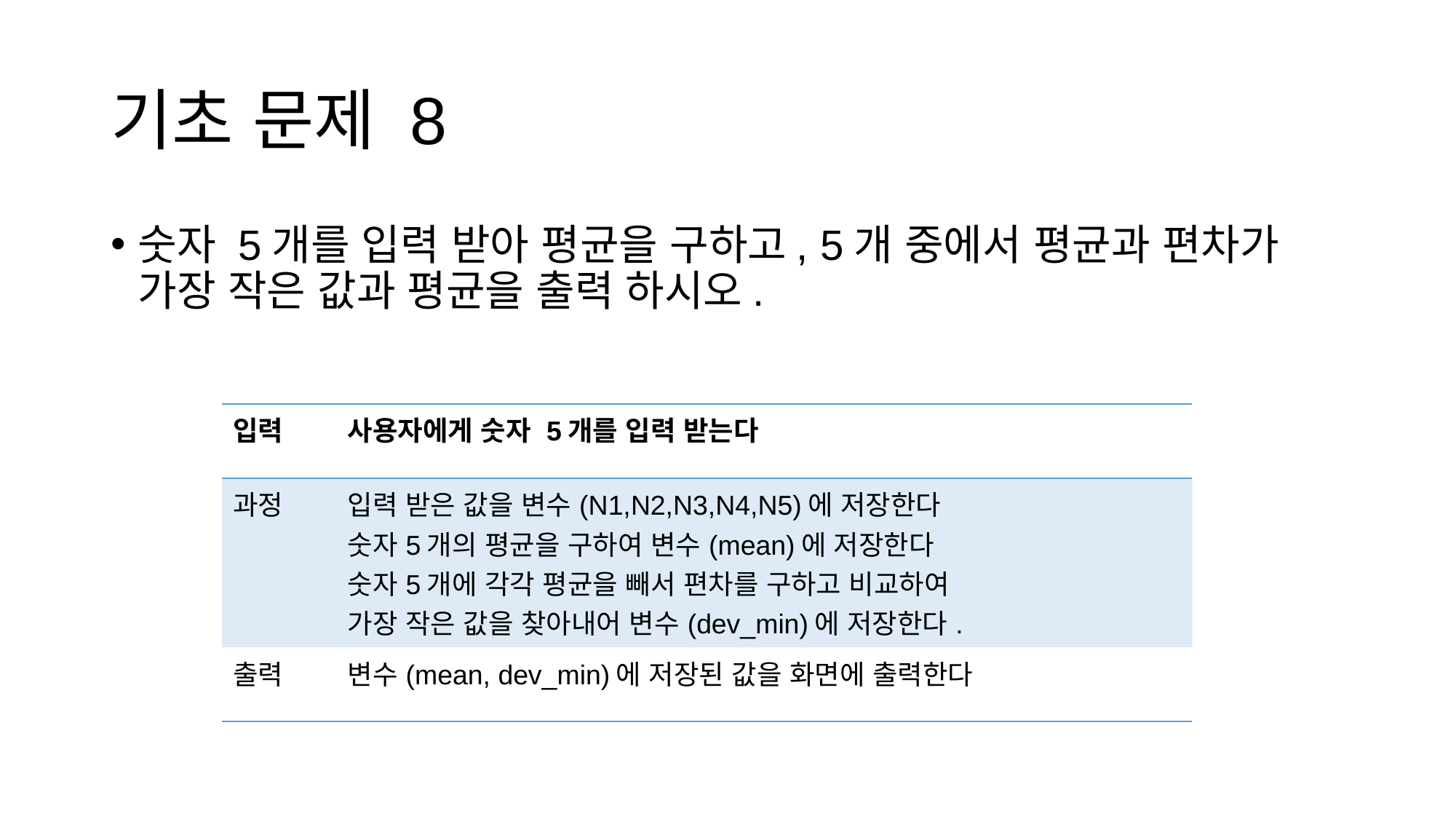

# 기초 문제 8
숫자 5개를 입력 받아 평균을 구하고, 5개 중에서 평균과 편차가 가장 작은 값과 평균을 출력 하시오.
| 입력 | 사용자에게 숫자 5개를 입력 받는다 |
| --- | --- |
| 과정 | 입력 받은 값을 변수(N1,N2,N3,N4,N5)에 저장한다 숫자5개의 평균을 구하여 변수(mean)에 저장한다 숫자5개에 각각 평균을 빼서 편차를 구하고 비교하여 가장 작은 값을 찾아내어 변수(dev\_min)에 저장한다. |
| 출력 | 변수(mean, dev\_min)에 저장된 값을 화면에 출력한다 |